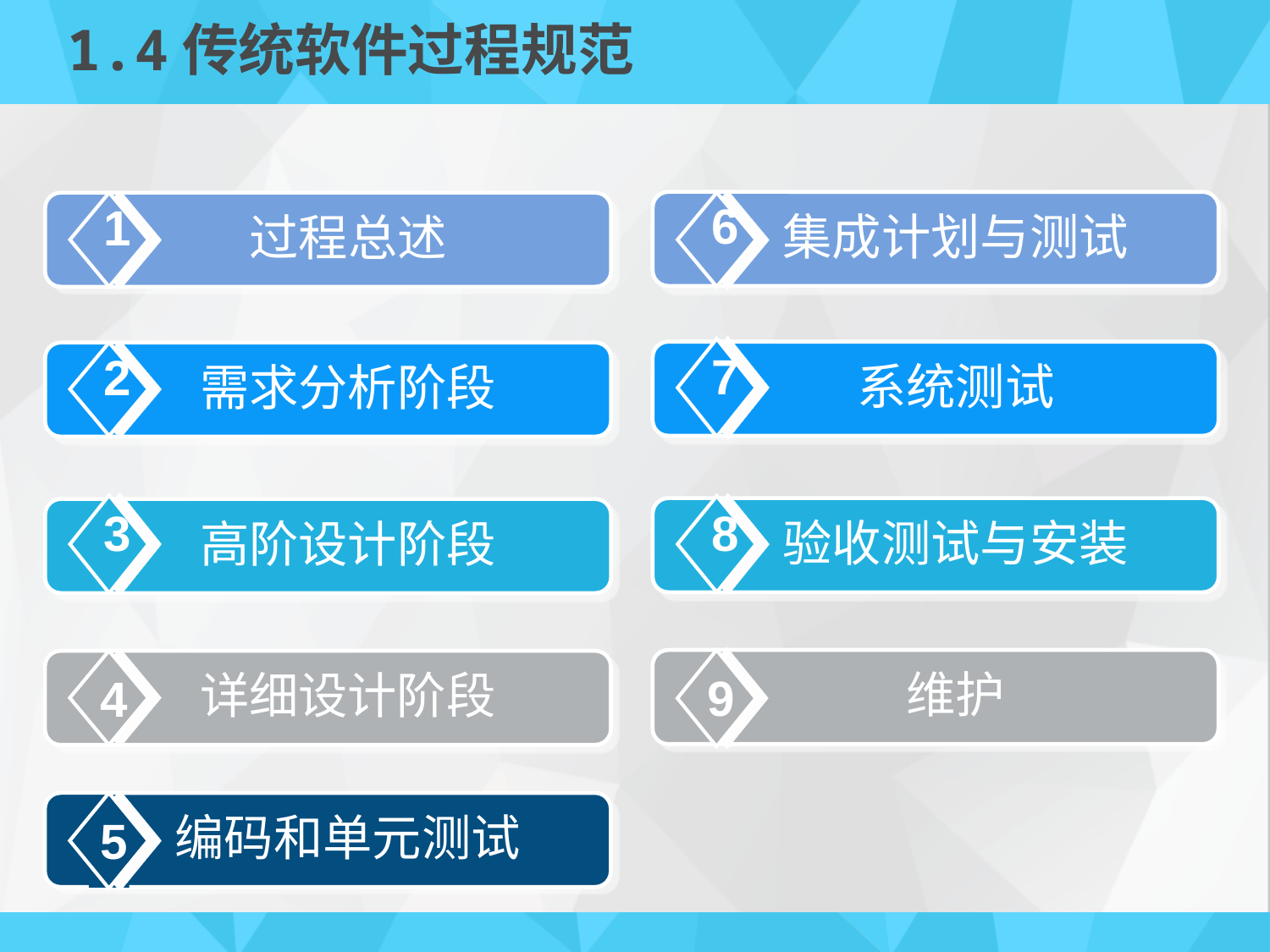

# 1.4传统软件过程规范
6

集成计划与测试

7

系统测试
8

验收测试与安装

维护
9
4
1

过程总述
2

需求分析阶段

3

高阶设计阶段

详细设计阶段
4
4

编码和单元测试
5
4